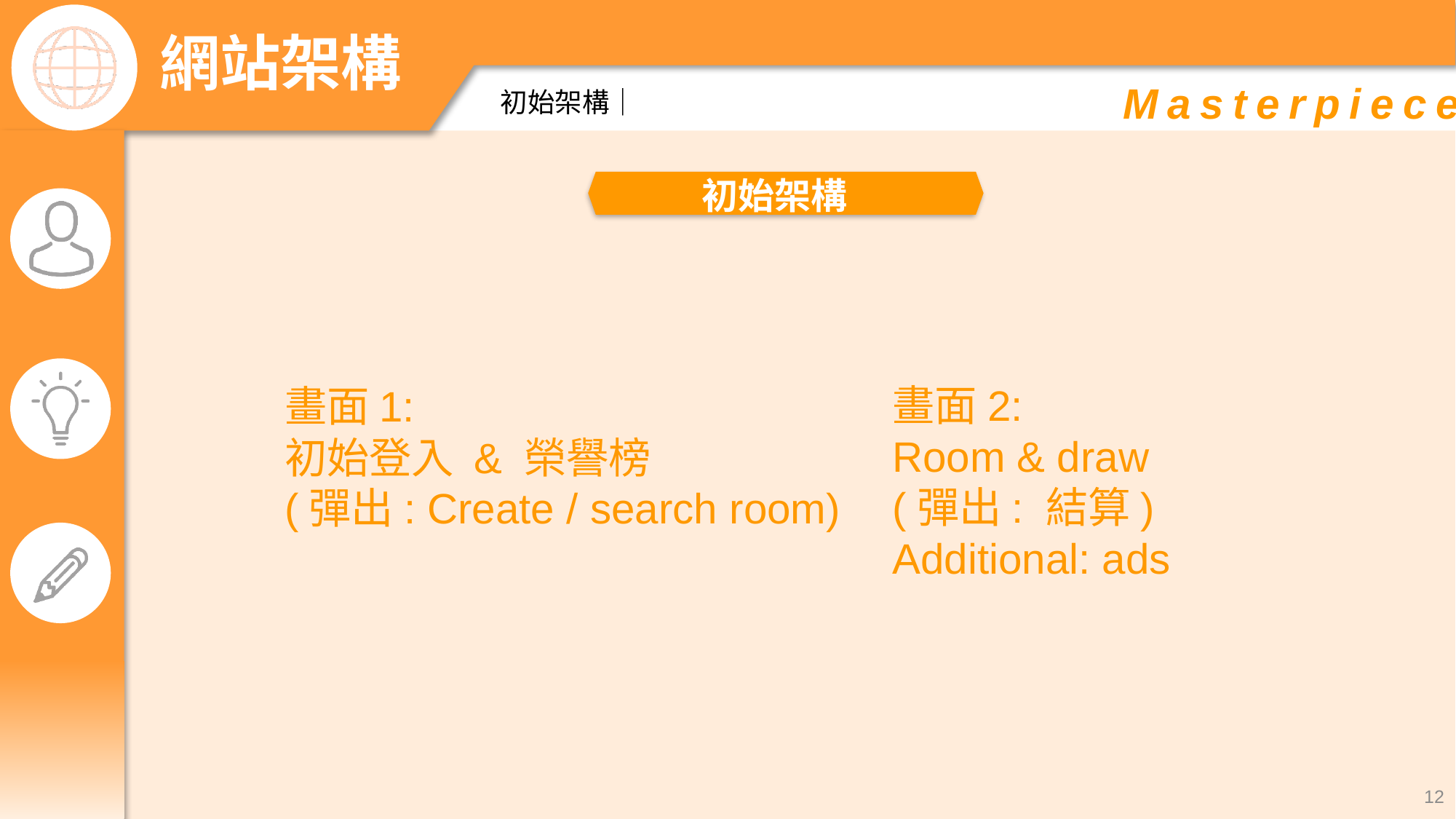

初始架構｜
初始架構

畫面1:
初始登入 & 榮譽榜
(彈出: Create / search room)
畫面2:
Room & draw
(彈出: 結算)
Additional: ads
12